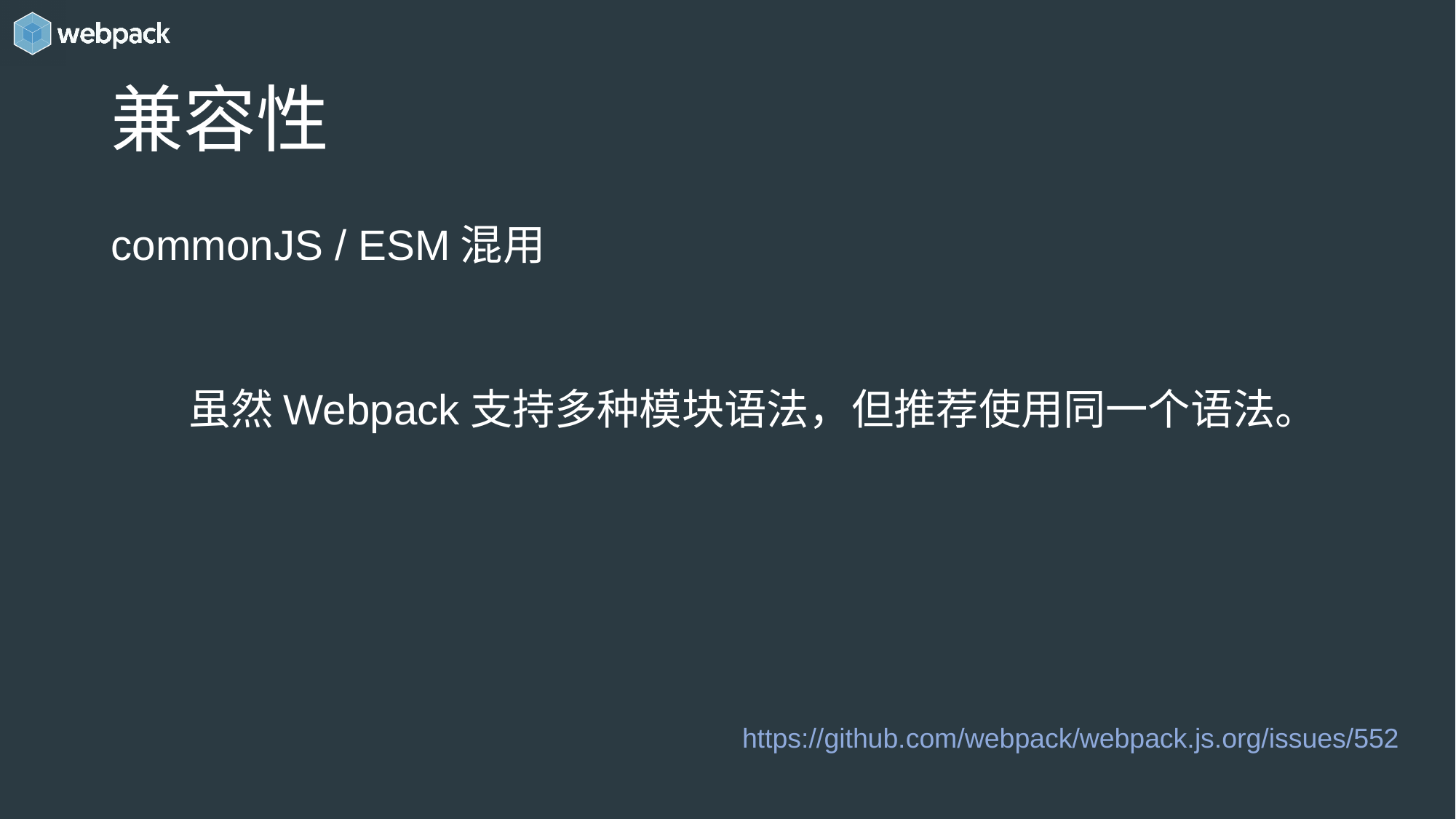

# 兼容性
commonJS / ESM混用
虽然Webpack支持多种模块语法，但推荐使用同一个语法。
https://github.com/webpack/webpack.js.org/issues/552